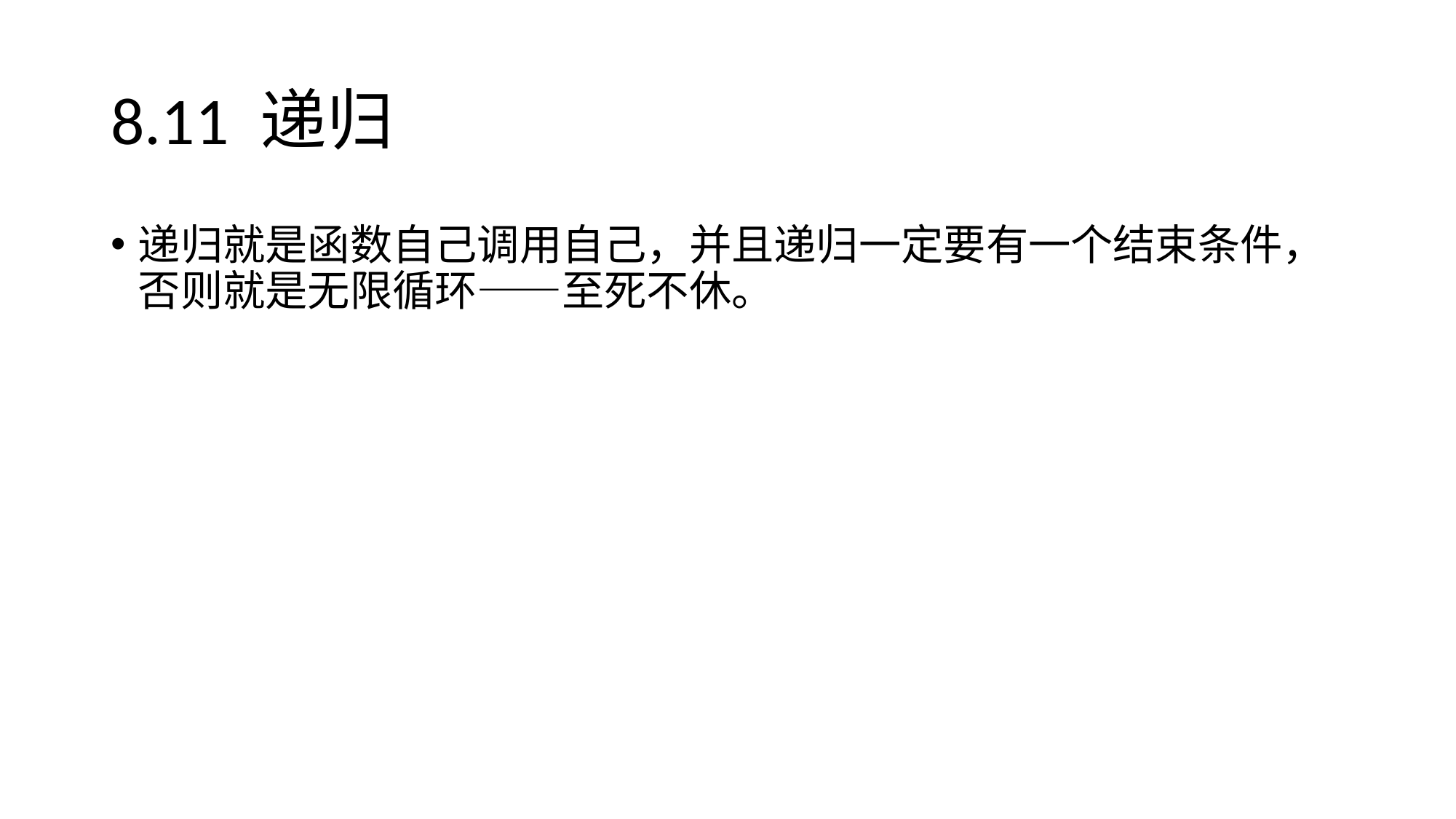

# 8.11 递归
递归就是函数自己调用自己，并且递归一定要有一个结束条件，否则就是无限循环——至死不休。